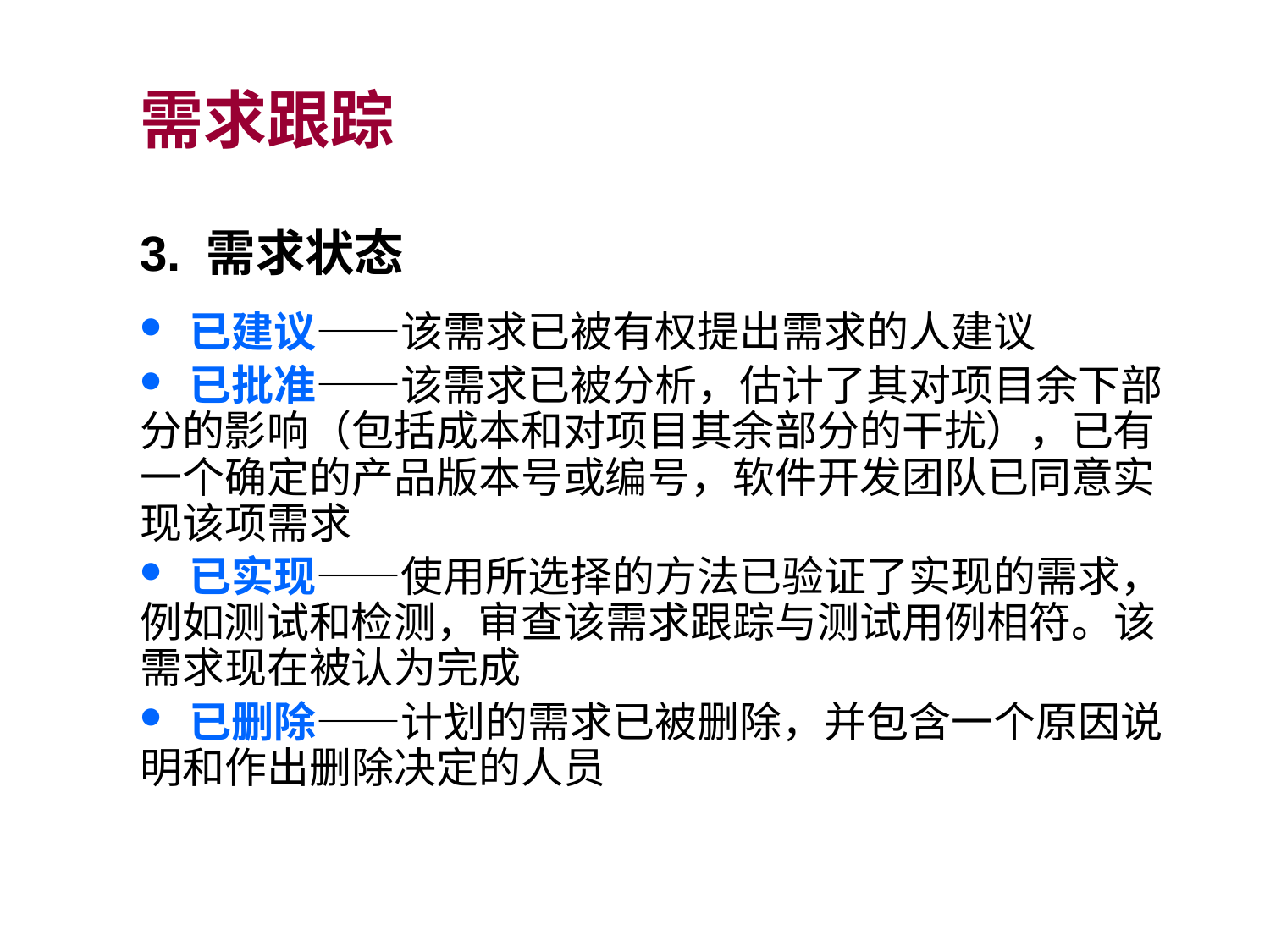

需求跟踪
3. 需求状态

 已建议——该需求已被有权提出需求的人建议
 已批准——该需求已被分析，估计了其对项目余下部分的影响（包括成本和对项目其余部分的干扰），已有一个确定的产品版本号或编号，软件开发团队已同意实现该项需求
 已实现——使用所选择的方法已验证了实现的需求，例如测试和检测，审查该需求跟踪与测试用例相符。该需求现在被认为完成
 已删除——计划的需求已被删除，并包含一个原因说明和作出删除决定的人员